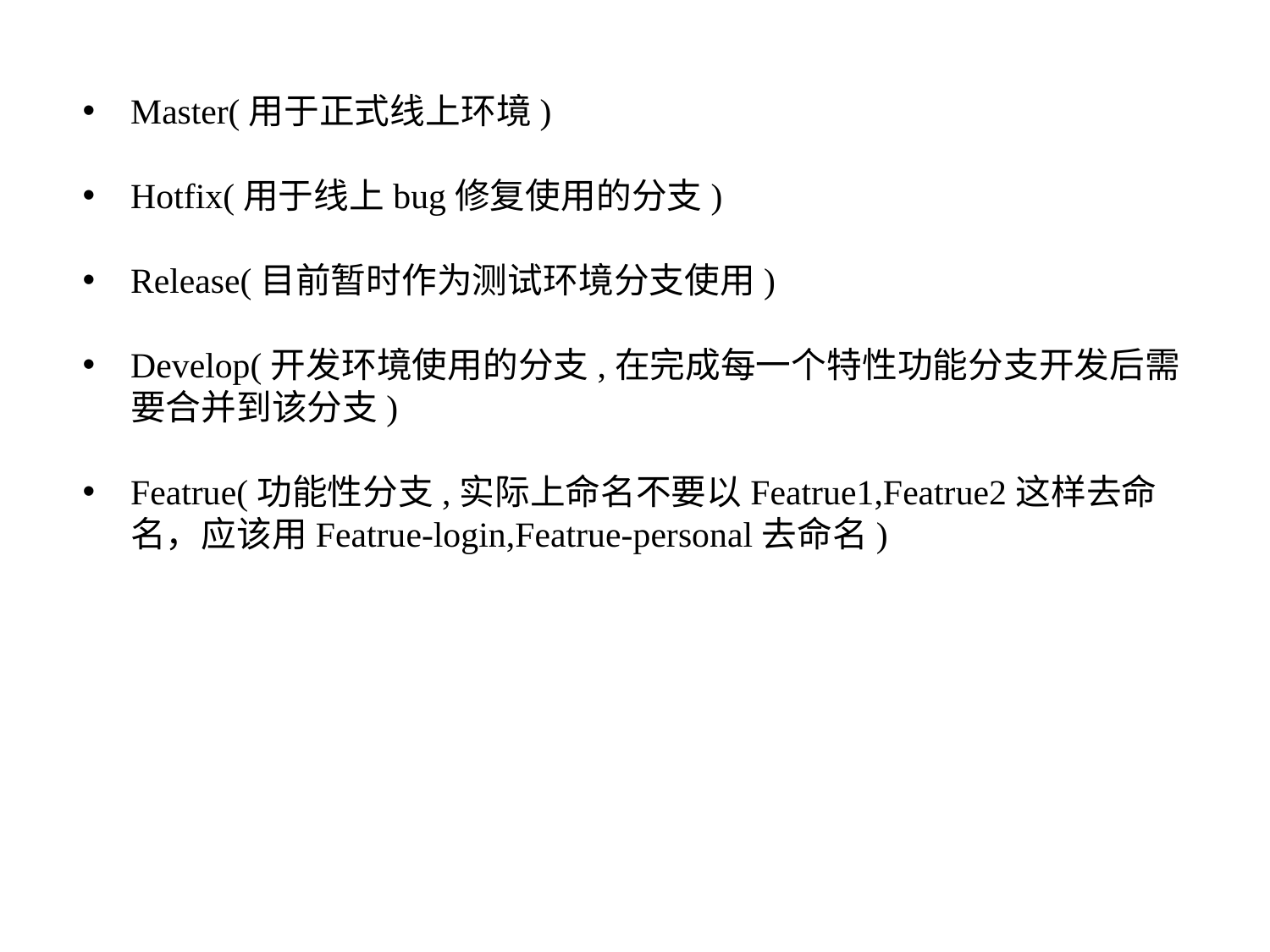

Master(用于正式线上环境)

Hotfix(用于线上bug修复使用的分支)

Release(目前暂时作为测试环境分支使用)

Develop(开发环境使用的分支,在完成每一个特性功能分支开发后需要合并到该分支)

Featrue(功能性分支,实际上命名不要以Featrue1,Featrue2这样去命名，应该用Featrue-login,Featrue-personal去命名)